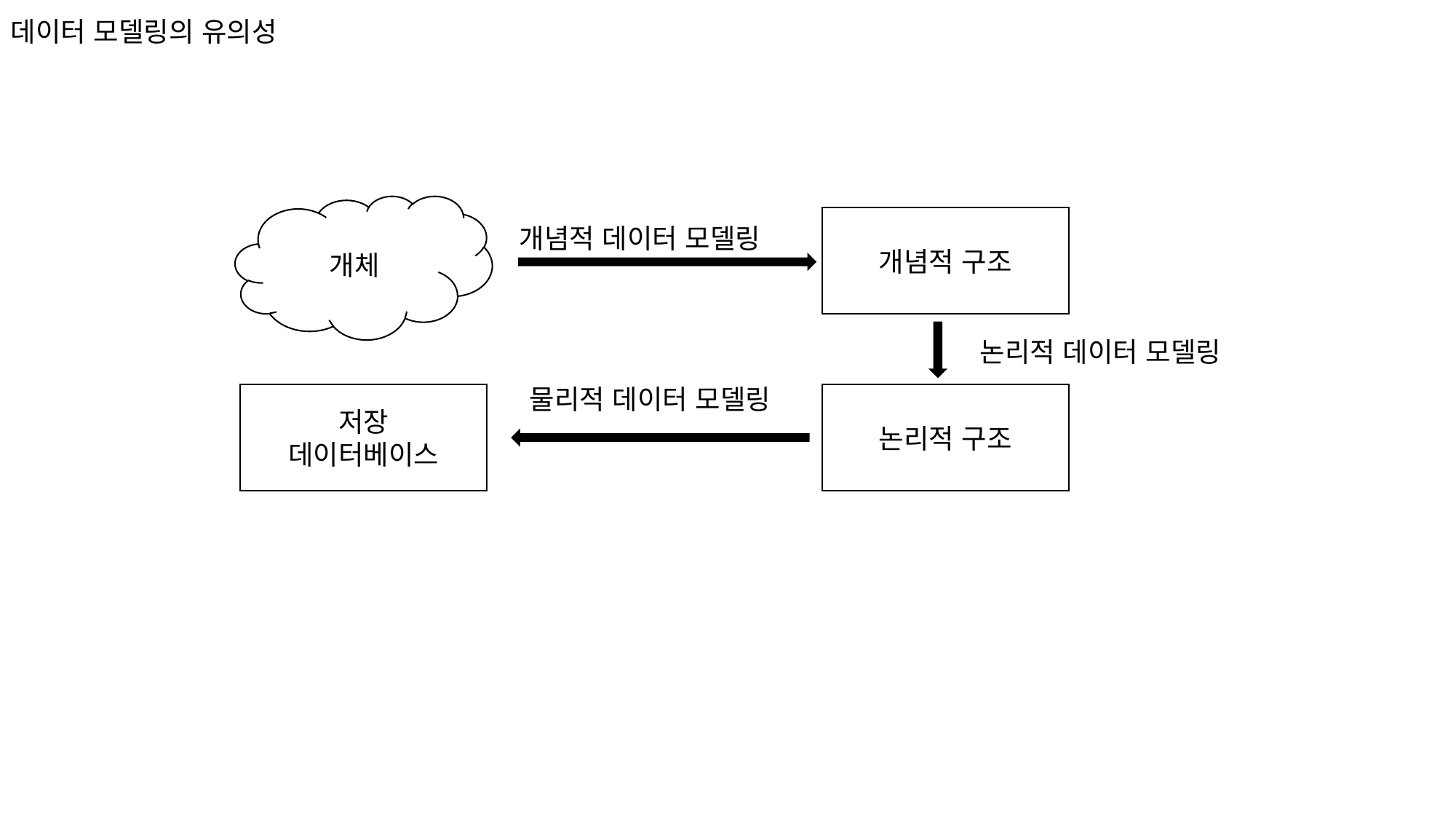

데이터 모델링의 유의성
개체
개념적 구조
개념적 데이터 모델링

논리적 데이터 모델링

물리적 데이터 모델링
저장
데이터베이스
논리적 구조